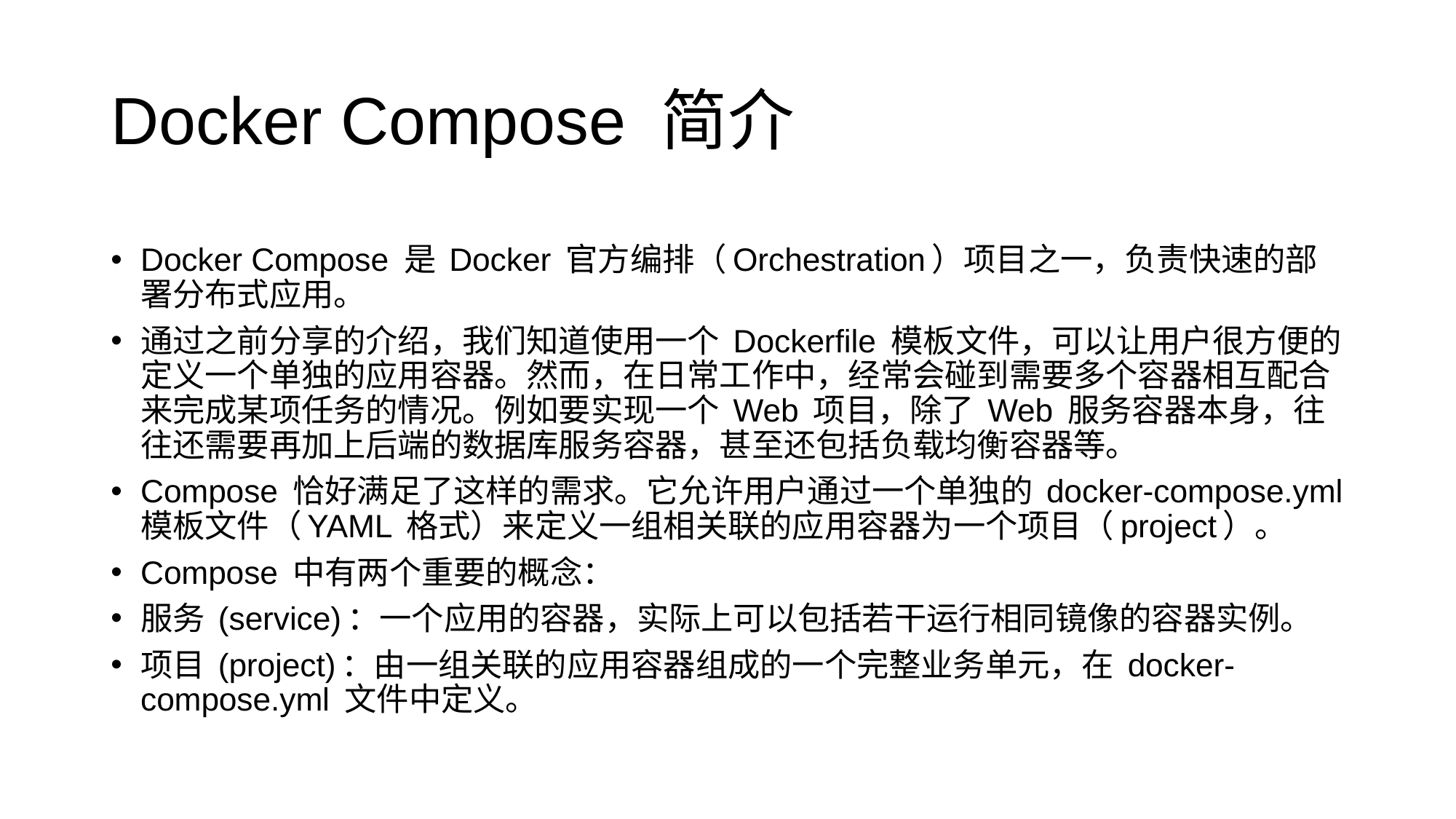

# Docker Compose 简介
Docker Compose 是 Docker 官方编排（Orchestration）项目之一，负责快速的部署分布式应用。
通过之前分享的介绍，我们知道使用一个 Dockerfile 模板文件，可以让用户很方便的定义一个单独的应用容器。然而，在日常工作中，经常会碰到需要多个容器相互配合来完成某项任务的情况。例如要实现一个 Web 项目，除了 Web 服务容器本身，往往还需要再加上后端的数据库服务容器，甚至还包括负载均衡容器等。
Compose 恰好满足了这样的需求。它允许用户通过一个单独的 docker-compose.yml 模板文件（YAML 格式）来定义一组相关联的应用容器为一个项目（project）。
Compose 中有两个重要的概念：
服务 (service)：一个应用的容器，实际上可以包括若干运行相同镜像的容器实例。
项目 (project)：由一组关联的应用容器组成的一个完整业务单元，在 docker-compose.yml 文件中定义。